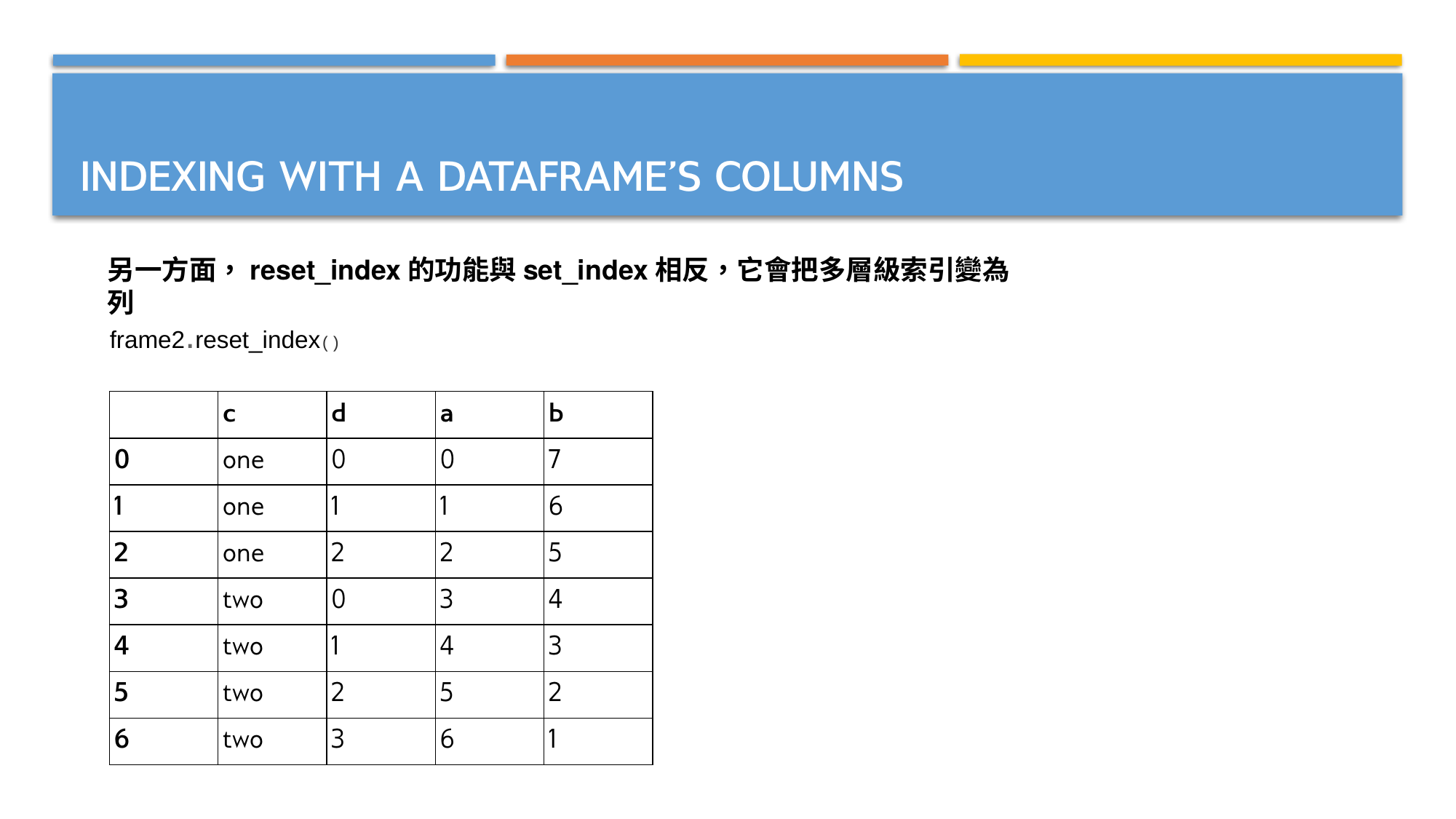

# Indexing with a DataFrame’s columns
另一方面，reset_index的功能與set_index相反，它會把多層級索引變為列
frame2.reset_index()

|  | c | d | a | b |
| --- | --- | --- | --- | --- |
| 0 | one | 0 | 0 | 7 |
| 1 | one | 1 | 1 | 6 |
| 2 | one | 2 | 2 | 5 |
| 3 | two | 0 | 3 | 4 |
| 4 | two | 1 | 4 | 3 |
| 5 | two | 2 | 5 | 2 |
| 6 | two | 3 | 6 | 1 |